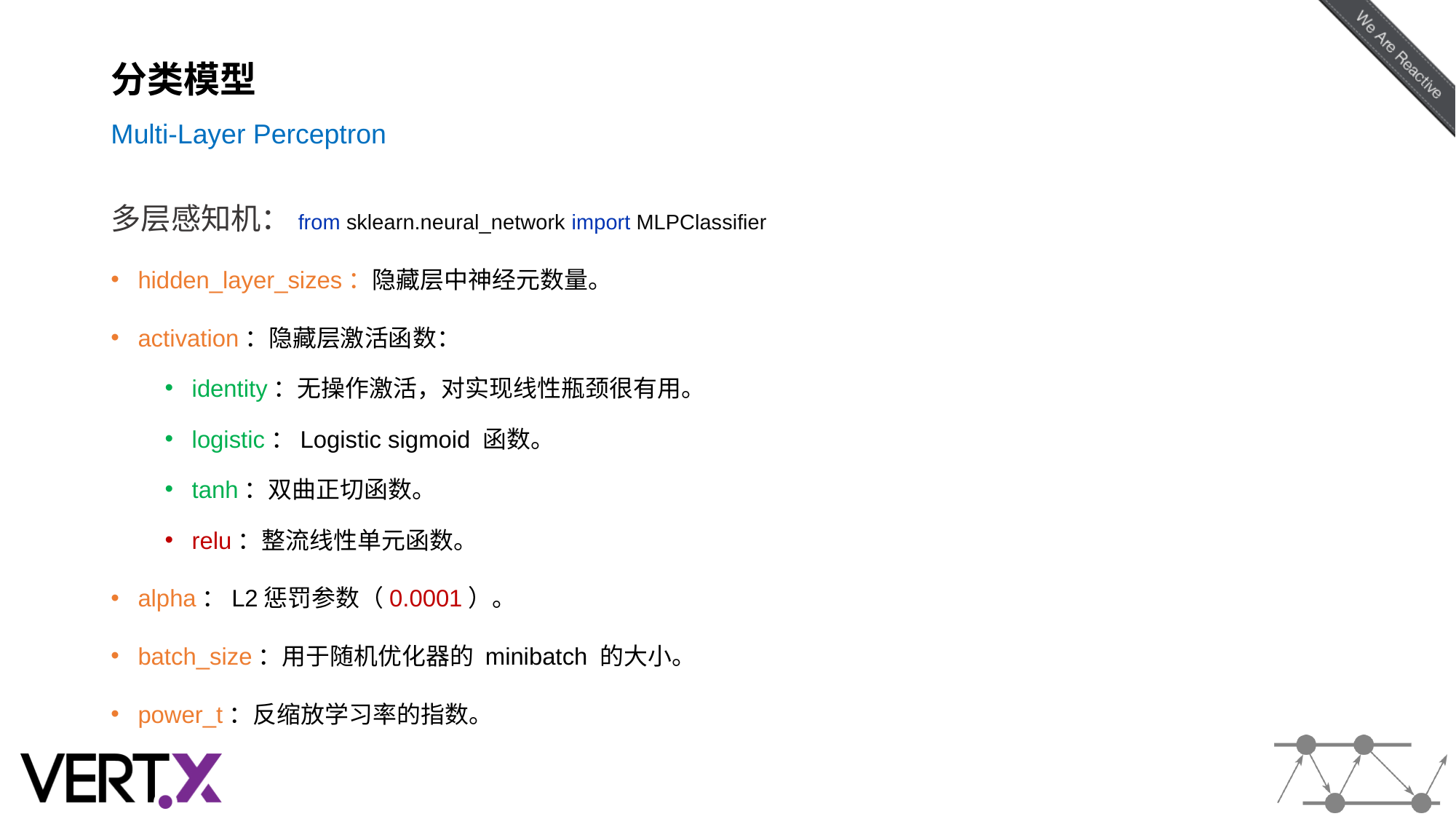

# 分类模型 Multi-Layer Perceptron
多层感知机： from sklearn.neural_network import MLPClassifier
hidden_layer_sizes：隐藏层中神经元数量。
activation：隐藏层激活函数：
identity：无操作激活，对实现线性瓶颈很有用。
logistic：Logistic sigmoid 函数。
tanh：双曲正切函数。
relu：整流线性单元函数。
alpha：L2惩罚参数（0.0001）。
batch_size：用于随机优化器的 minibatch 的大小。
power_t：反缩放学习率的指数。